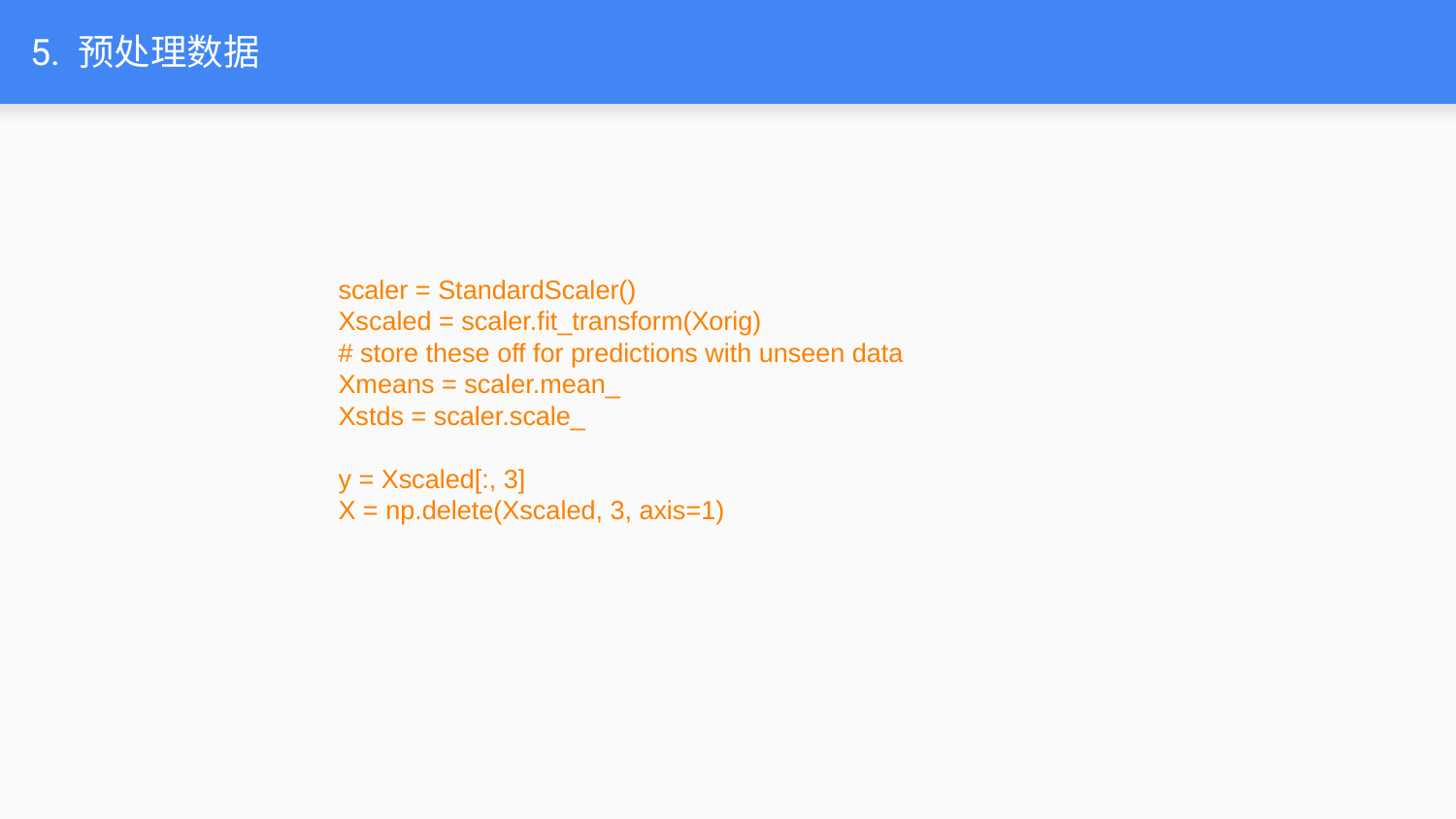

# 5. 预处理数据
scaler = StandardScaler()
Xscaled = scaler.fit_transform(Xorig)
# store these off for predictions with unseen data
Xmeans = scaler.mean_
Xstds = scaler.scale_

y = Xscaled[:, 3]
X = np.delete(Xscaled, 3, axis=1)